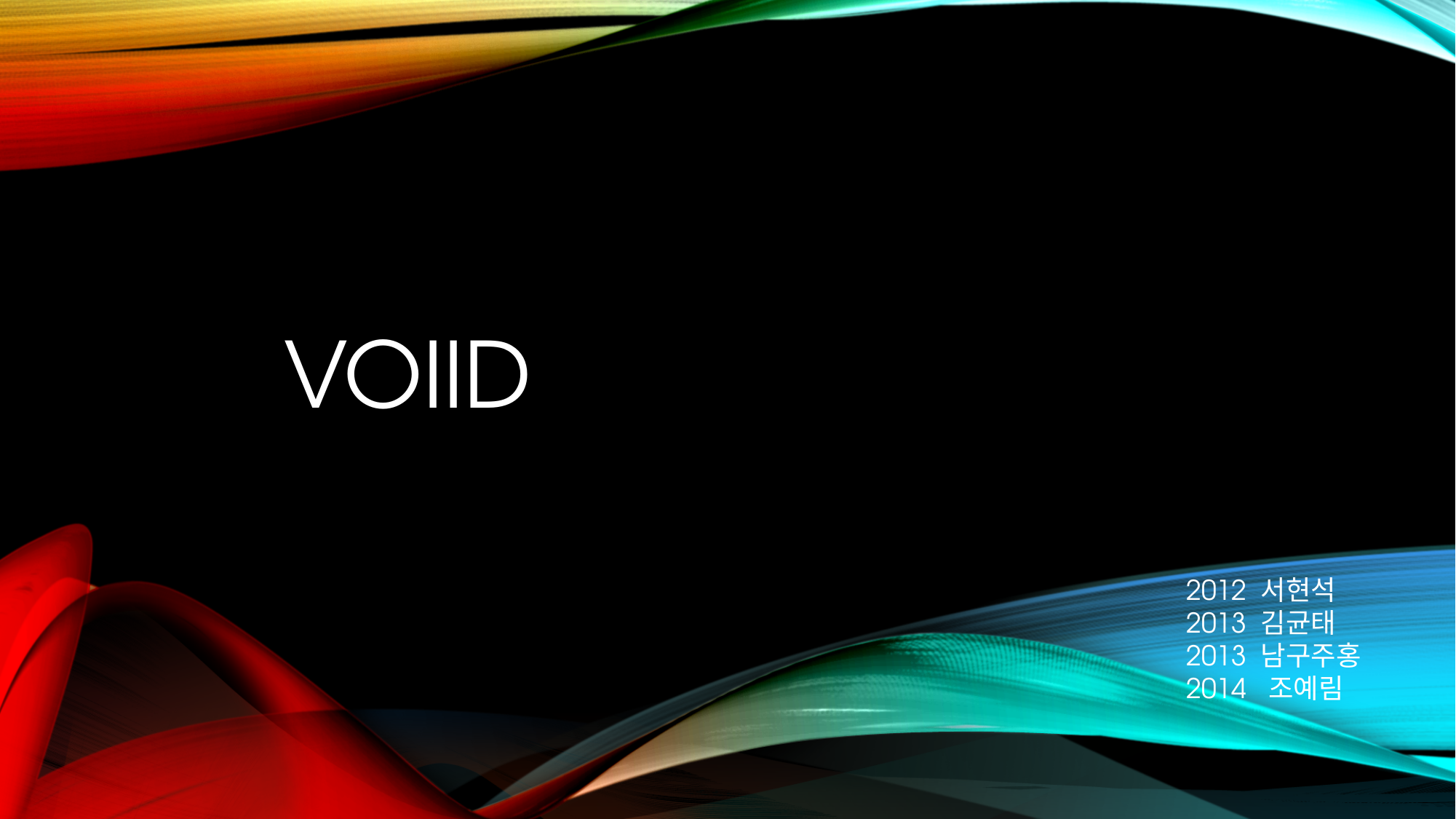

# VOIID
2012 서현석
2013 김균태
2013 남구주홍
2014  조예림